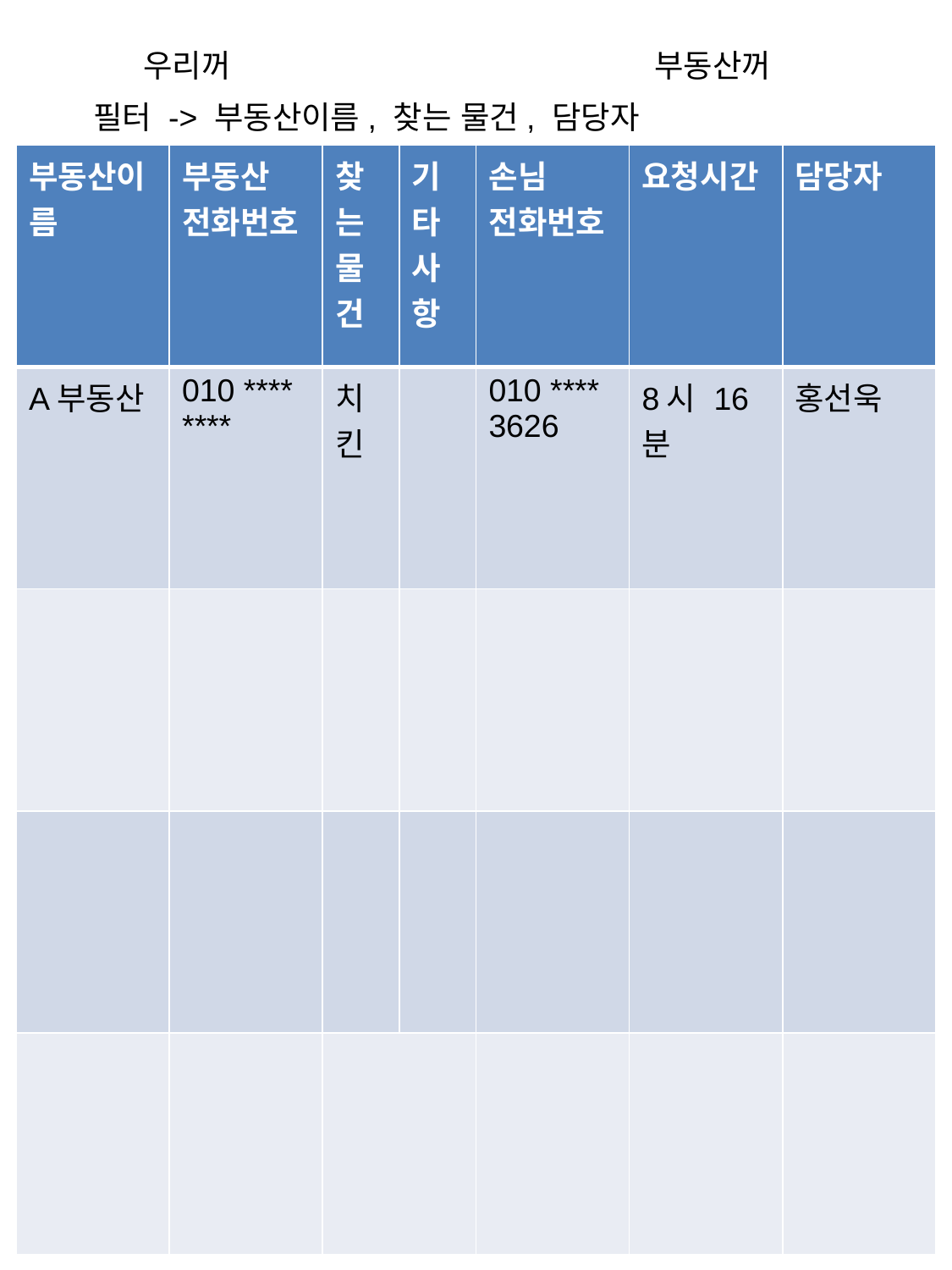

우리꺼
부동산꺼
필터 -> 부동산이름, 찾는 물건, 담당자
| 부동산이름 | 부동산 전화번호 | 찾는 물건 | 기타사항 | 손님 전화번호 | 요청시간 | 담당자 |
| --- | --- | --- | --- | --- | --- | --- |
| A부동산 | 010 \*\*\*\* \*\*\*\* | 치킨 |  | 010 \*\*\*\* 3626 | 8시 16분 | 홍선욱 |
|  |  |  |  |  |  |  |
|  |  |  |  |  |  |  |
|  |  |  |  |  |  |  |